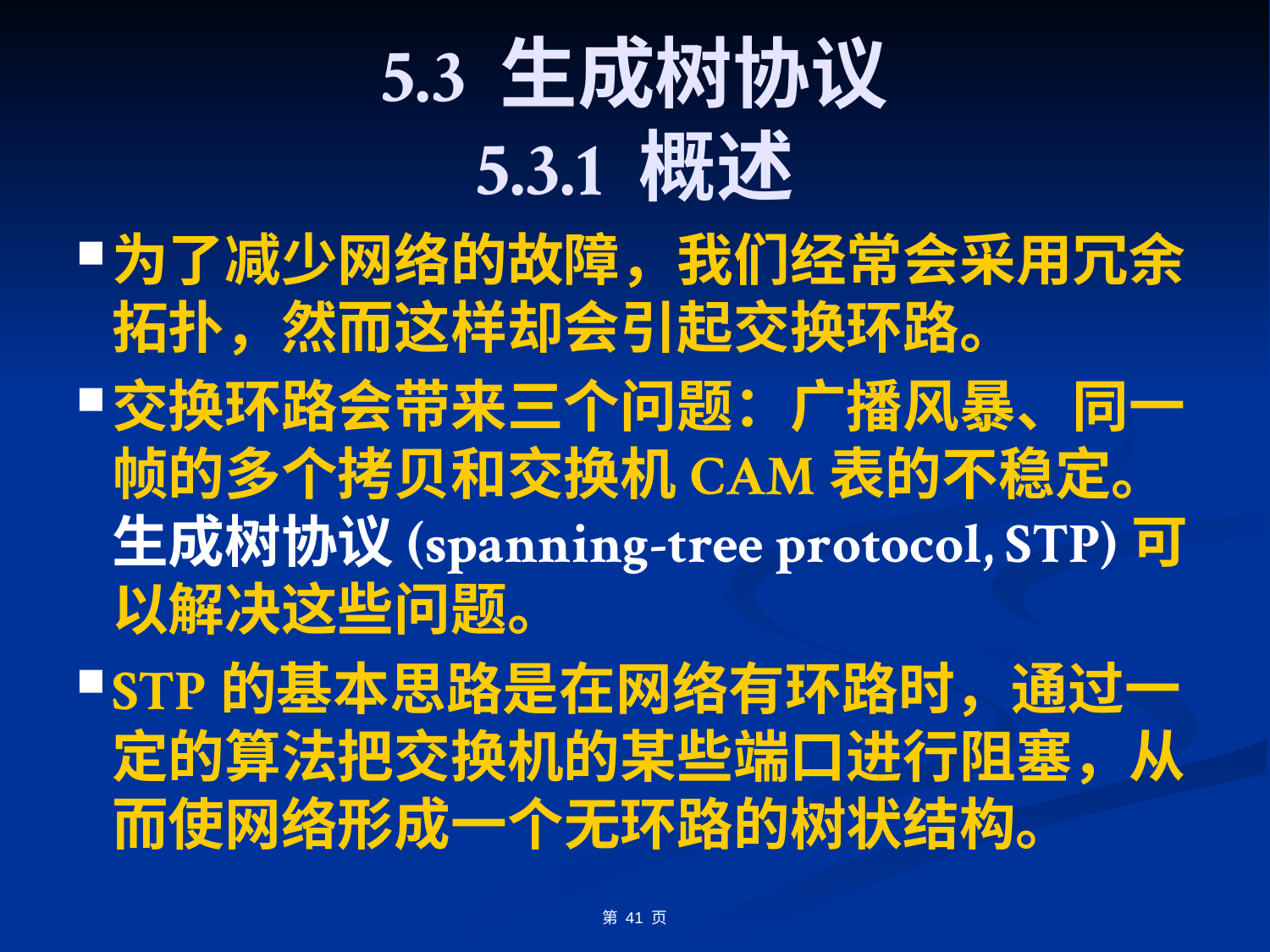

# 5.3 生成树协议 5.3.1 概述
为了减少网络的故障，我们经常会采用冗余拓扑，然而这样却会引起交换环路。
交换环路会带来三个问题：广播风暴、同一帧的多个拷贝和交换机CAM表的不稳定。生成树协议(spanning-tree protocol, STP)可以解决这些问题。
STP的基本思路是在网络有环路时，通过一定的算法把交换机的某些端口进行阻塞，从而使网络形成一个无环路的树状结构。
第 41 页